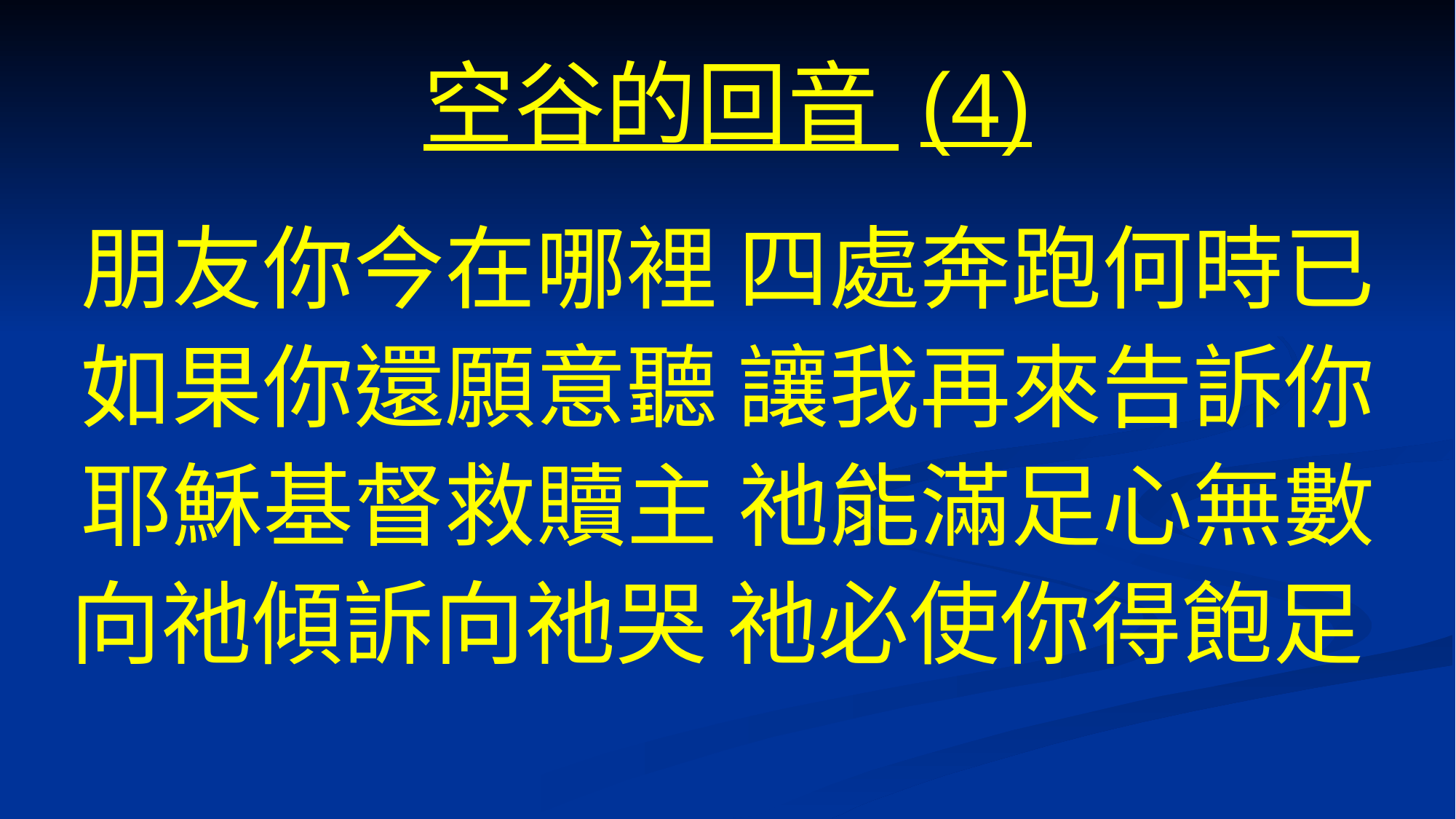

# 空谷的回音 (4)
朋友你今在哪裡 四處奔跑何時已
如果你還願意聽 讓我再來告訴你
耶穌基督救贖主 祂能滿足心無數
向祂傾訴向祂哭 祂必使你得飽足